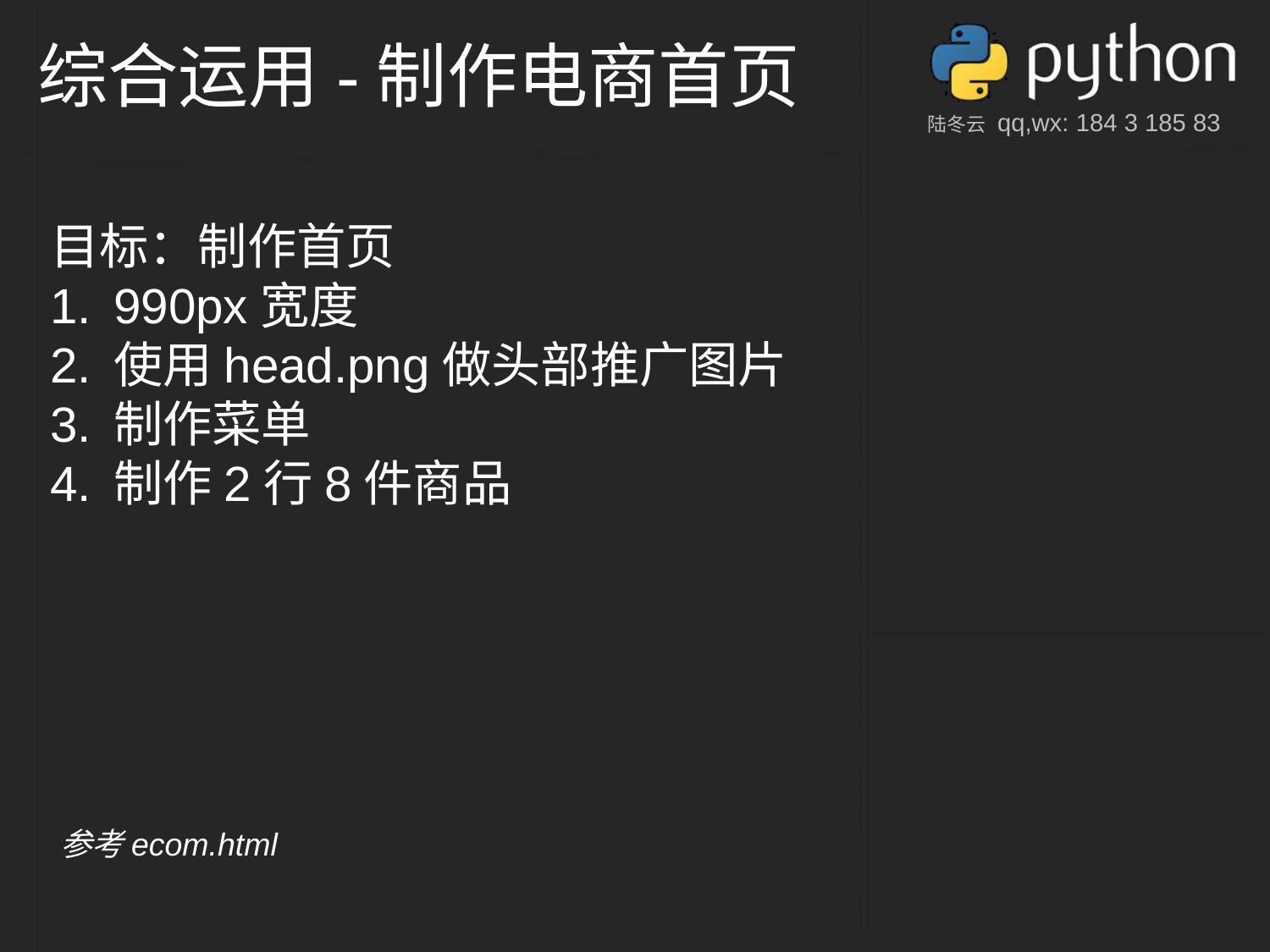

综合运用-制作电商首页
目标：制作首页
990px宽度
使用head.png做头部推广图片
制作菜单
制作2行8件商品
参考ecom.html